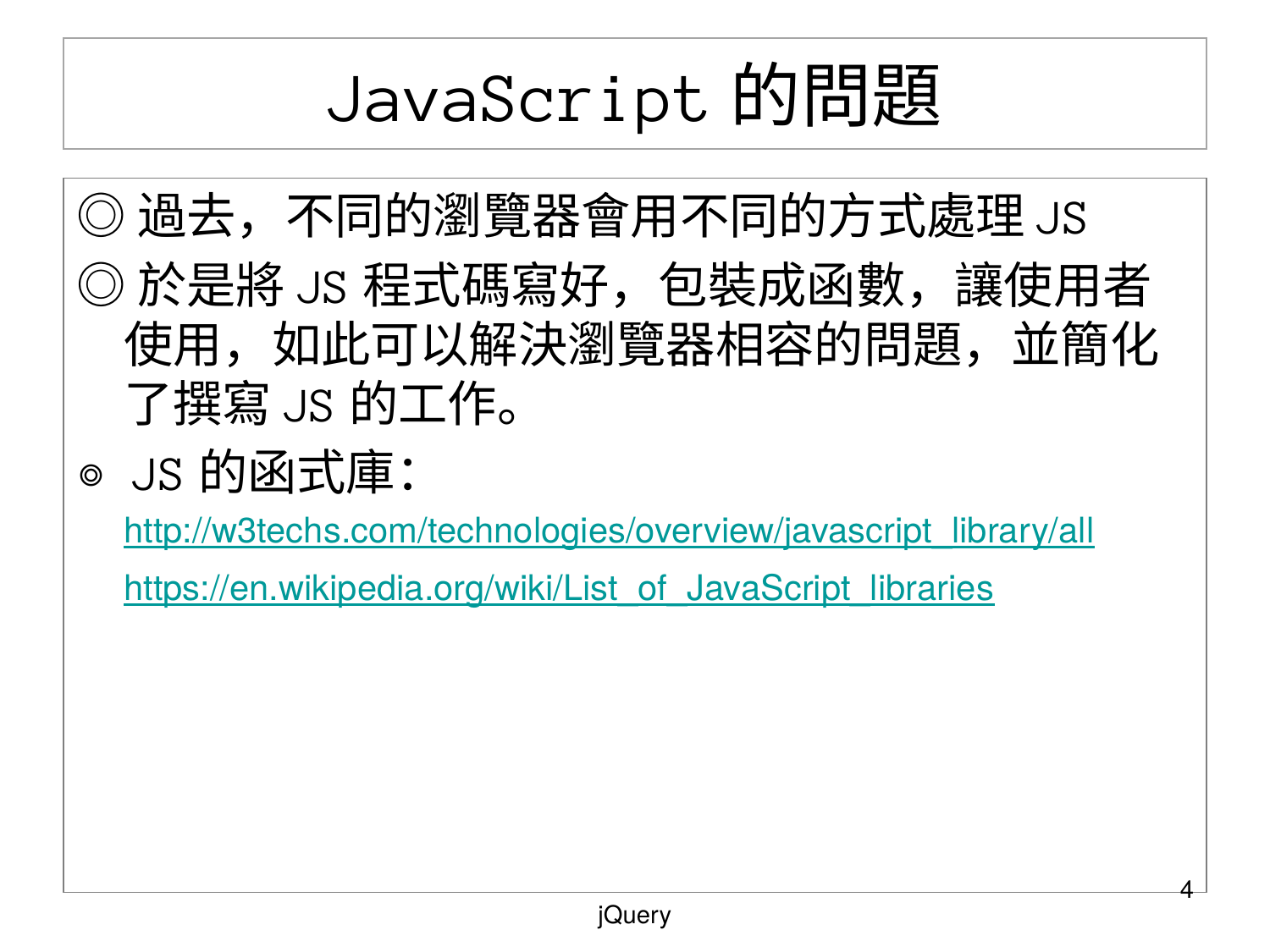

# JavaScript的問題
◎過去，不同的瀏覽器會用不同的方式處理JS
◎於是將JS程式碼寫好，包裝成函數，讓使用者使用，如此可以解決瀏覽器相容的問題，並簡化了撰寫JS的工作。
◎ JS的函式庫：
	http://w3techs.com/technologies/overview/javascript_library/all
	https://en.wikipedia.org/wiki/List_of_JavaScript_libraries

4
jQuery